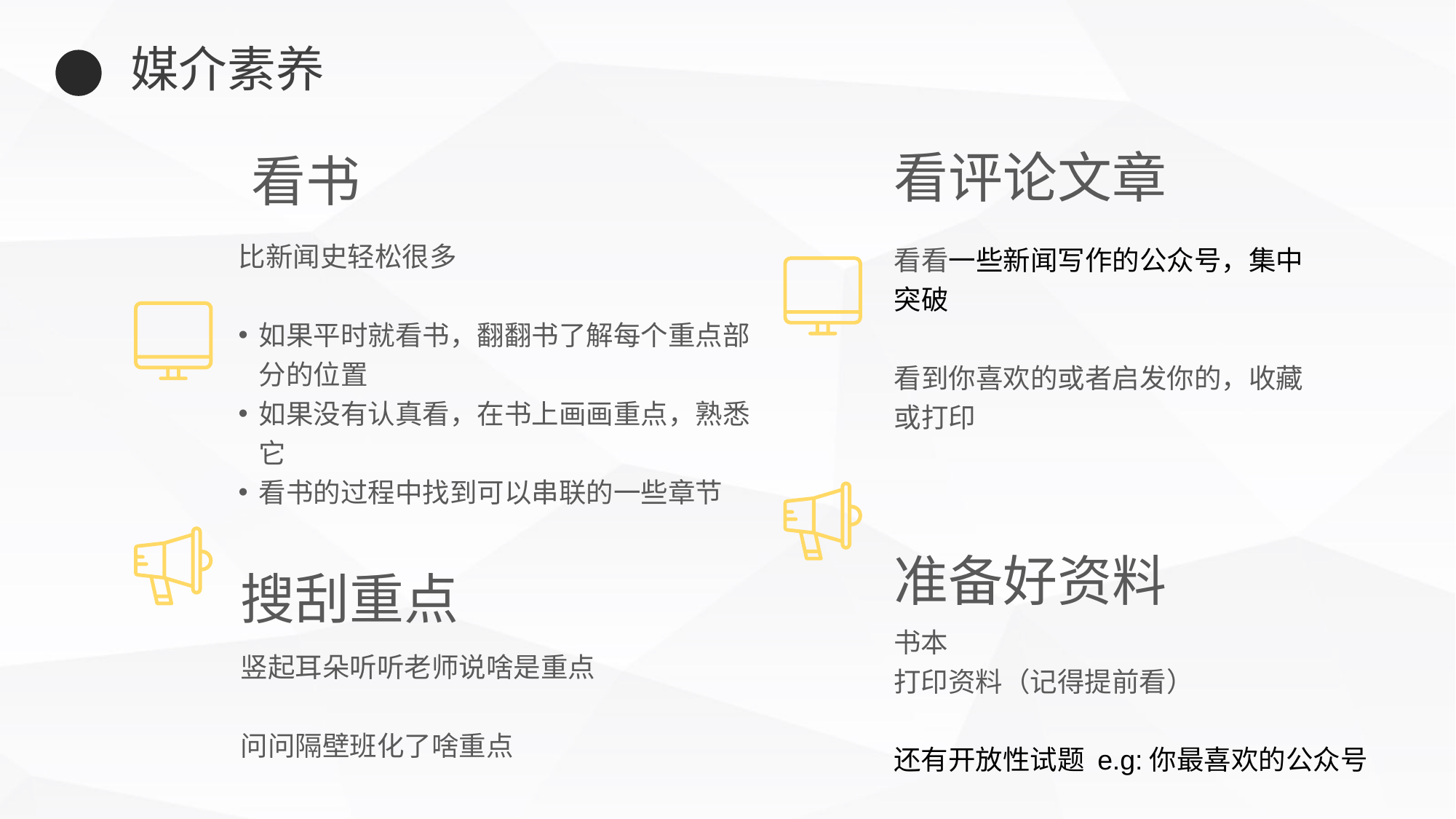

媒介素养

看评论文章
看书
比新闻史轻松很多

如果平时就看书，翻翻书了解每个重点部分的位置
如果没有认真看，在书上画画重点，熟悉它
看书的过程中找到可以串联的一些章节
看看一些新闻写作的公众号，集中突破

看到你喜欢的或者启发你的，收藏或打印

准备好资料
搜刮重点
书本
打印资料（记得提前看）

还有开放性试题 e.g:你最喜欢的公众号

竖起耳朵听听老师说啥是重点

问问隔壁班化了啥重点